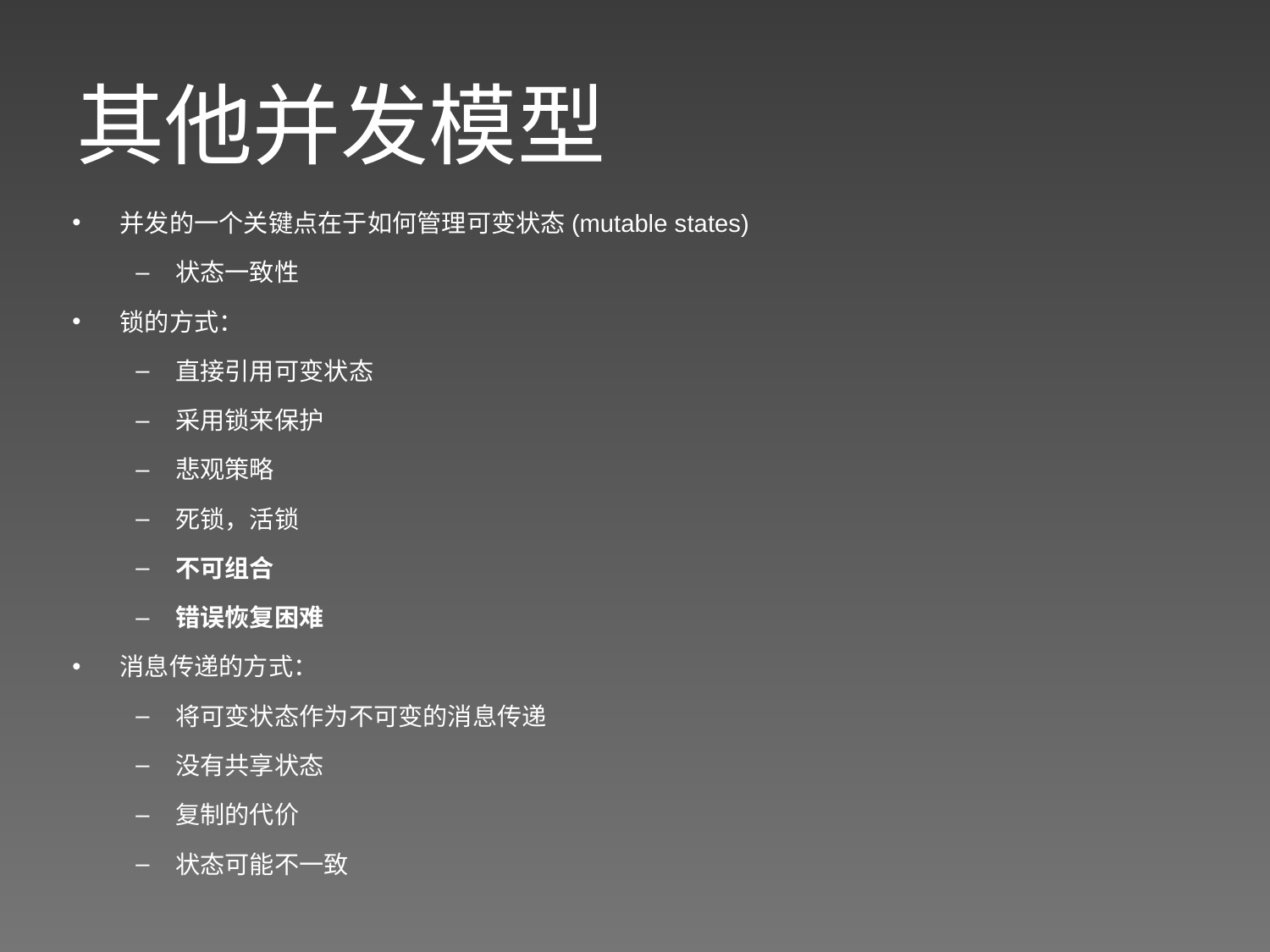

# 其他并发模型

并发的一个关键点在于如何管理可变状态(mutable states)
状态一致性
锁的方式：
直接引用可变状态
采用锁来保护
悲观策略
死锁，活锁
不可组合
错误恢复困难
消息传递的方式：
将可变状态作为不可变的消息传递
没有共享状态
复制的代价
状态可能不一致